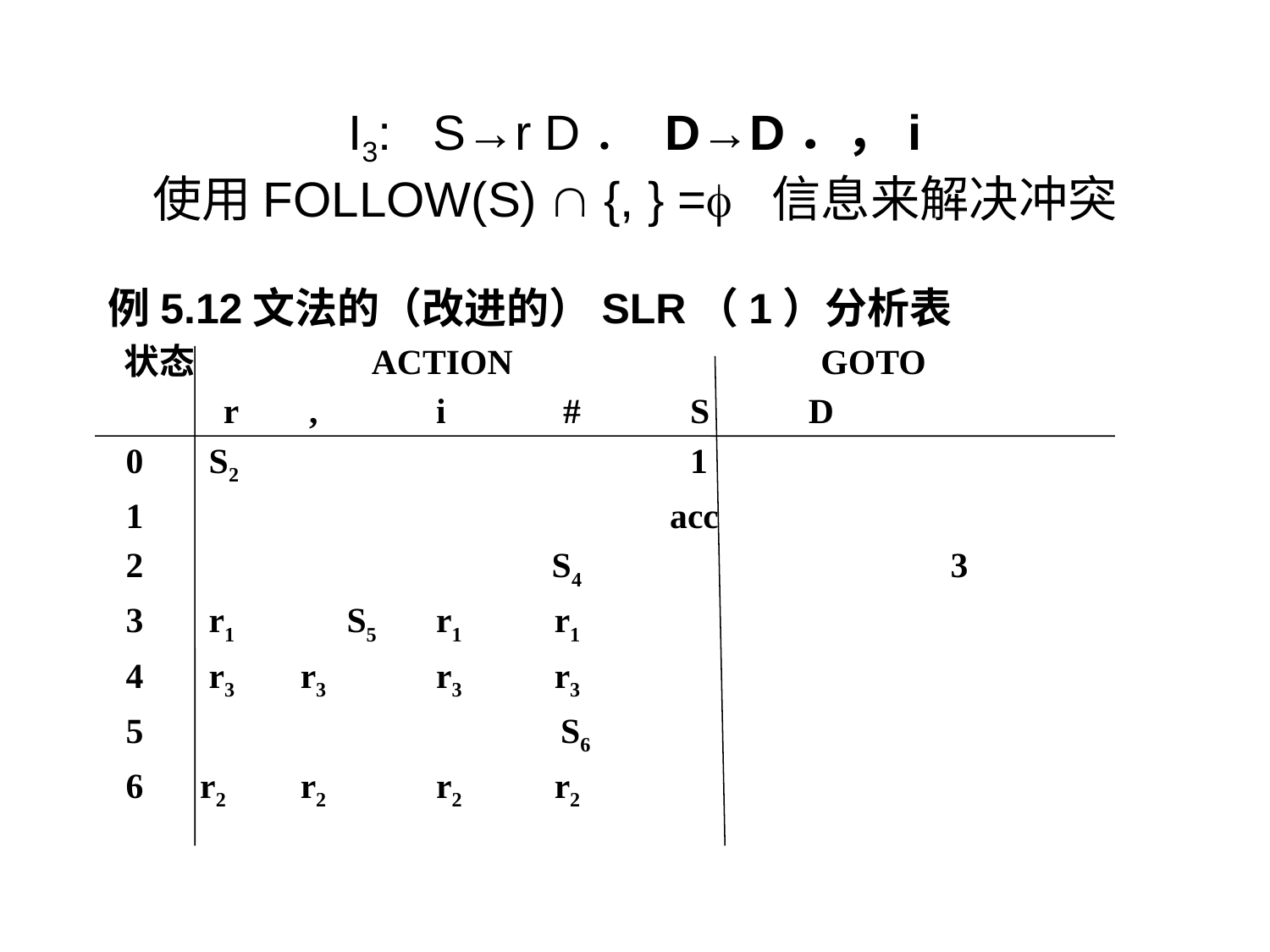

I3:   S→r D． D→D．，i
使用FOLLOW(S) ∩ {, } =φ  信息来解决冲突
例5.12文法的（改进的）SLR（1）分析表
 状态	          ACTION	                                GOTO
             r	   ,	   i	   #	   S	  D
  0	      S2				   1
  1				               acc
  2 			                S4		                  3
  3	      r1                      S5	   r1 	  r1
  4	      r3	  r3	   r3	  r3
  5			                 S6
  6	     r2 	  r2	   r2	  r2

77